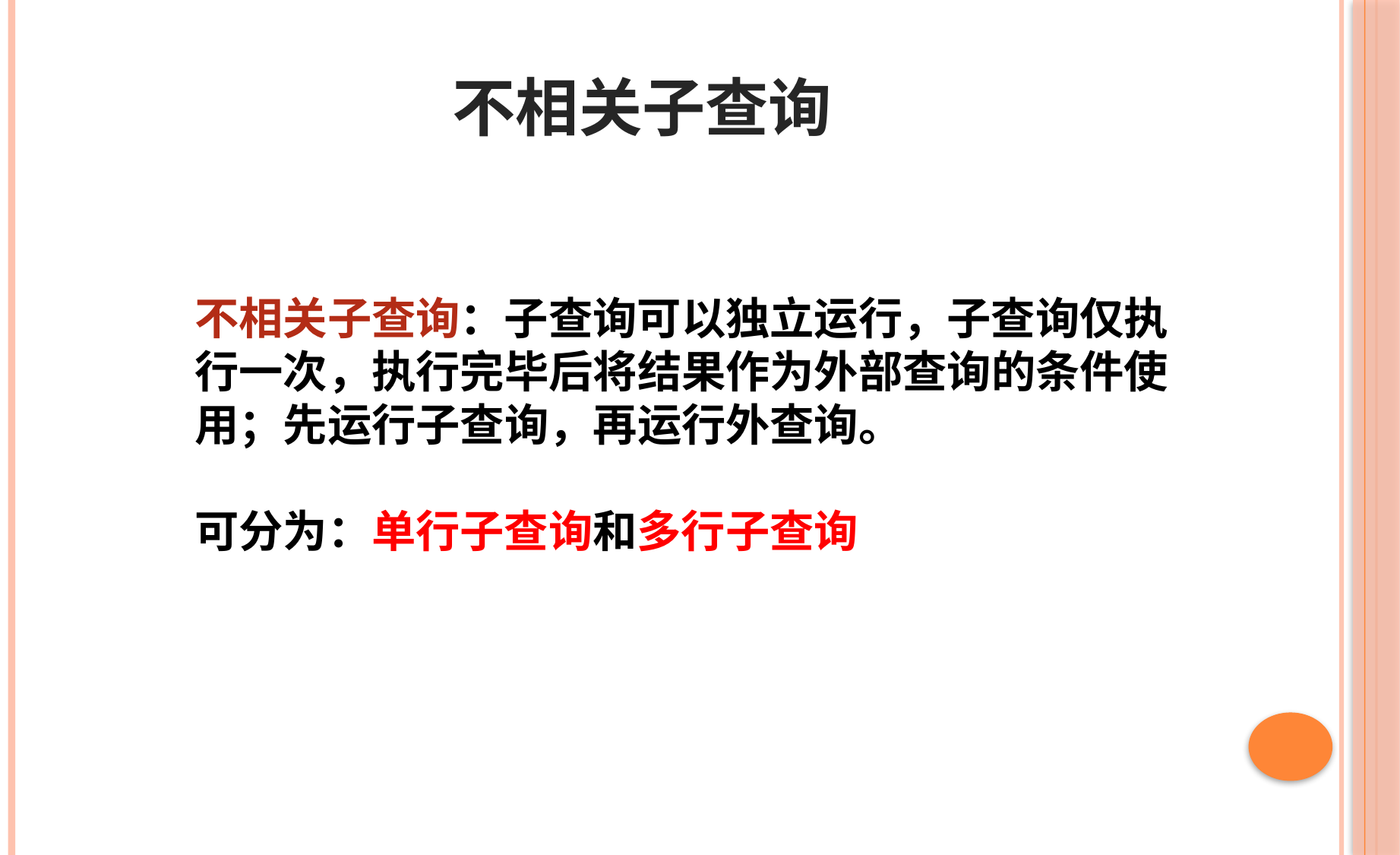

不相关子查询
不相关子查询：子查询可以独立运行，子查询仅执行一次，执行完毕后将结果作为外部查询的条件使用；先运行子查询，再运行外查询。

可分为：单行子查询和多行子查询